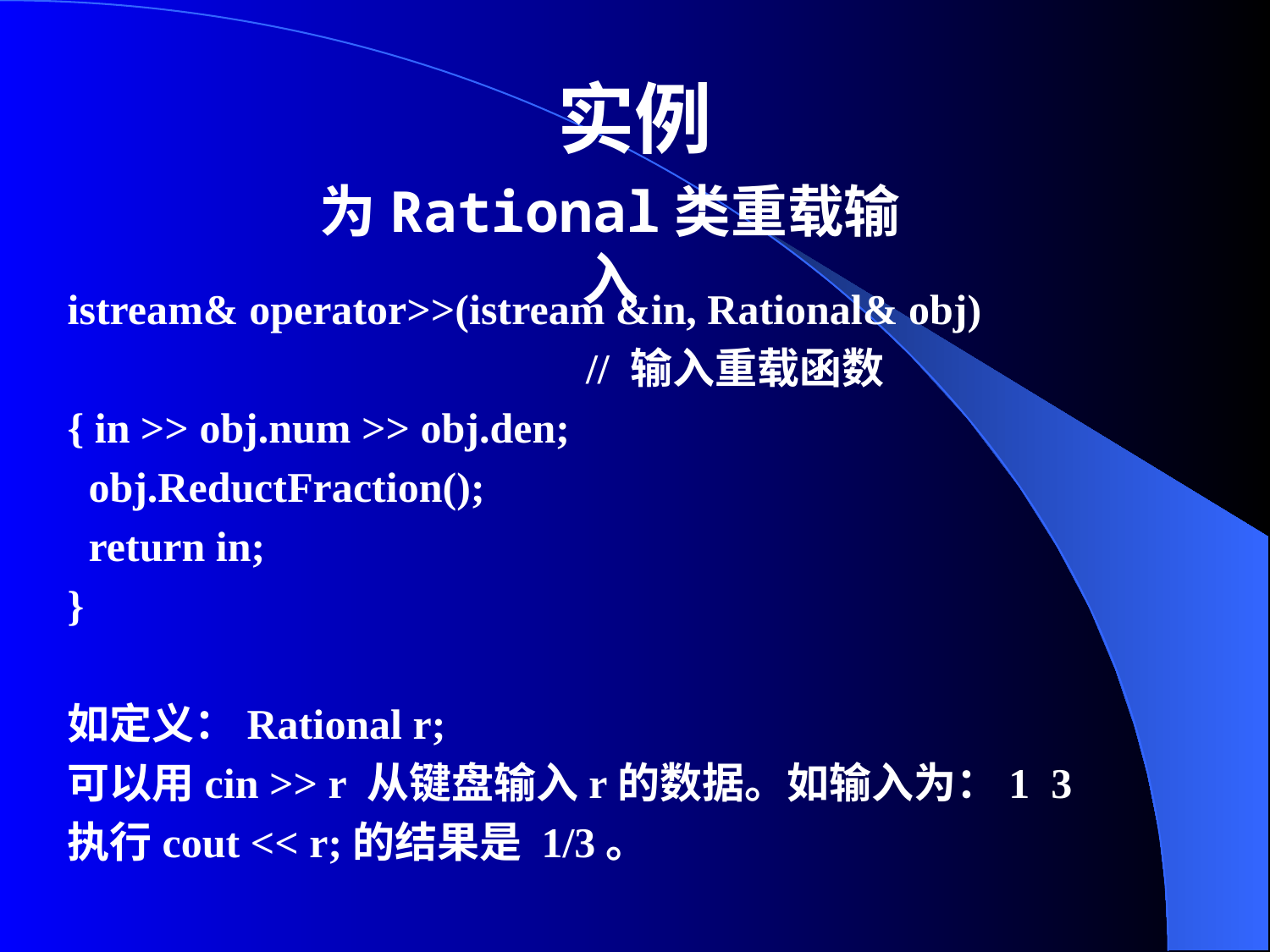

# 实例
为Rational类重载输入
istream& operator>>(istream &in, Rational& obj)
                                                 // 输入重载函数
{ in >> obj.num >> obj.den;
  obj.ReductFraction();
  return in;
}

如定义：Rational r;
可以用cin >> r 从键盘输入r的数据。如输入为：1  3
执行cout << r;的结果是 1/3。